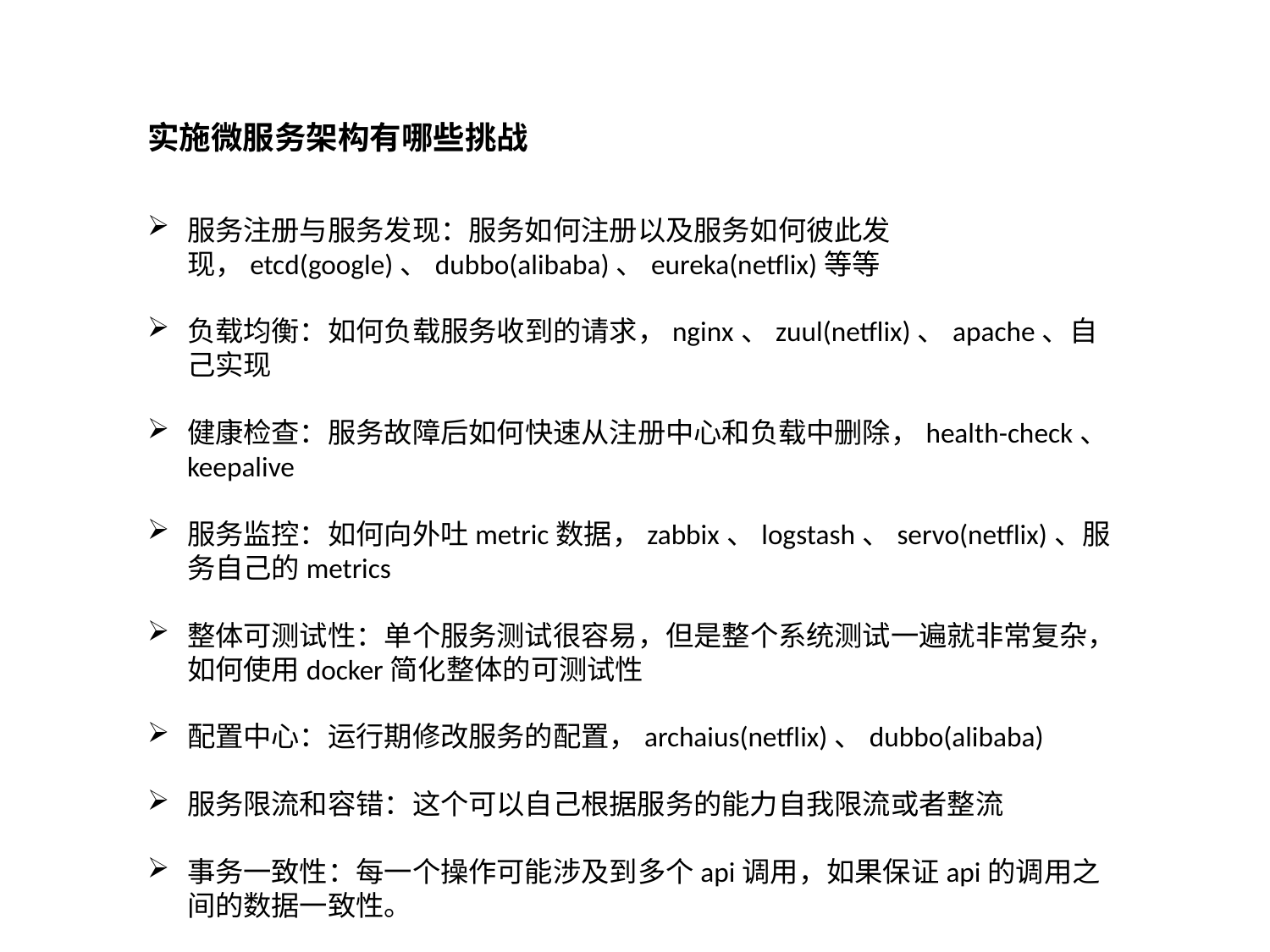

实施微服务架构有哪些挑战
服务注册与服务发现：服务如何注册以及服务如何彼此发现，etcd(google)、dubbo(alibaba)、eureka(netflix)等等

负载均衡：如何负载服务收到的请求，nginx、zuul(netflix)、apache、自己实现

健康检查：服务故障后如何快速从注册中心和负载中删除，health-check、keepalive

服务监控：如何向外吐metric数据，zabbix、logstash、servo(netflix)、服务自己的metrics

整体可测试性：单个服务测试很容易，但是整个系统测试一遍就非常复杂，如何使用docker简化整体的可测试性

配置中心：运行期修改服务的配置，archaius(netflix)、dubbo(alibaba)

服务限流和容错：这个可以自己根据服务的能力自我限流或者整流

事务一致性：每一个操作可能涉及到多个api调用，如果保证api的调用之间的数据一致性。